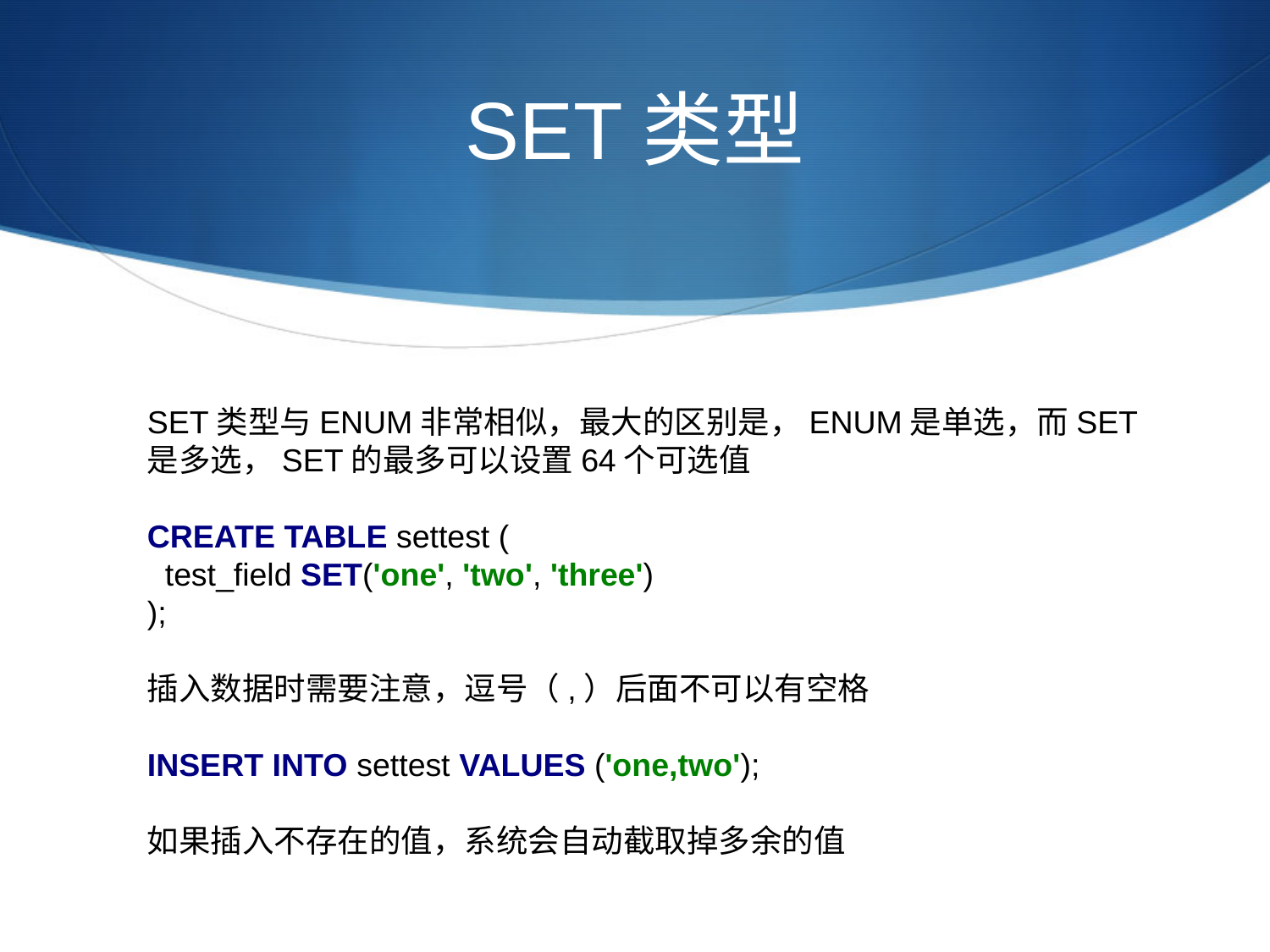

# SET类型
SET类型与ENUM非常相似，最大的区别是，ENUM是单选，而SET是多选，SET的最多可以设置64个可选值

CREATE TABLE settest (
  test_field SET('one', 'two', 'three')
);

插入数据时需要注意，逗号（,）后面不可以有空格

INSERT INTO settest VALUES ('one,two');

如果插入不存在的值，系统会自动截取掉多余的值